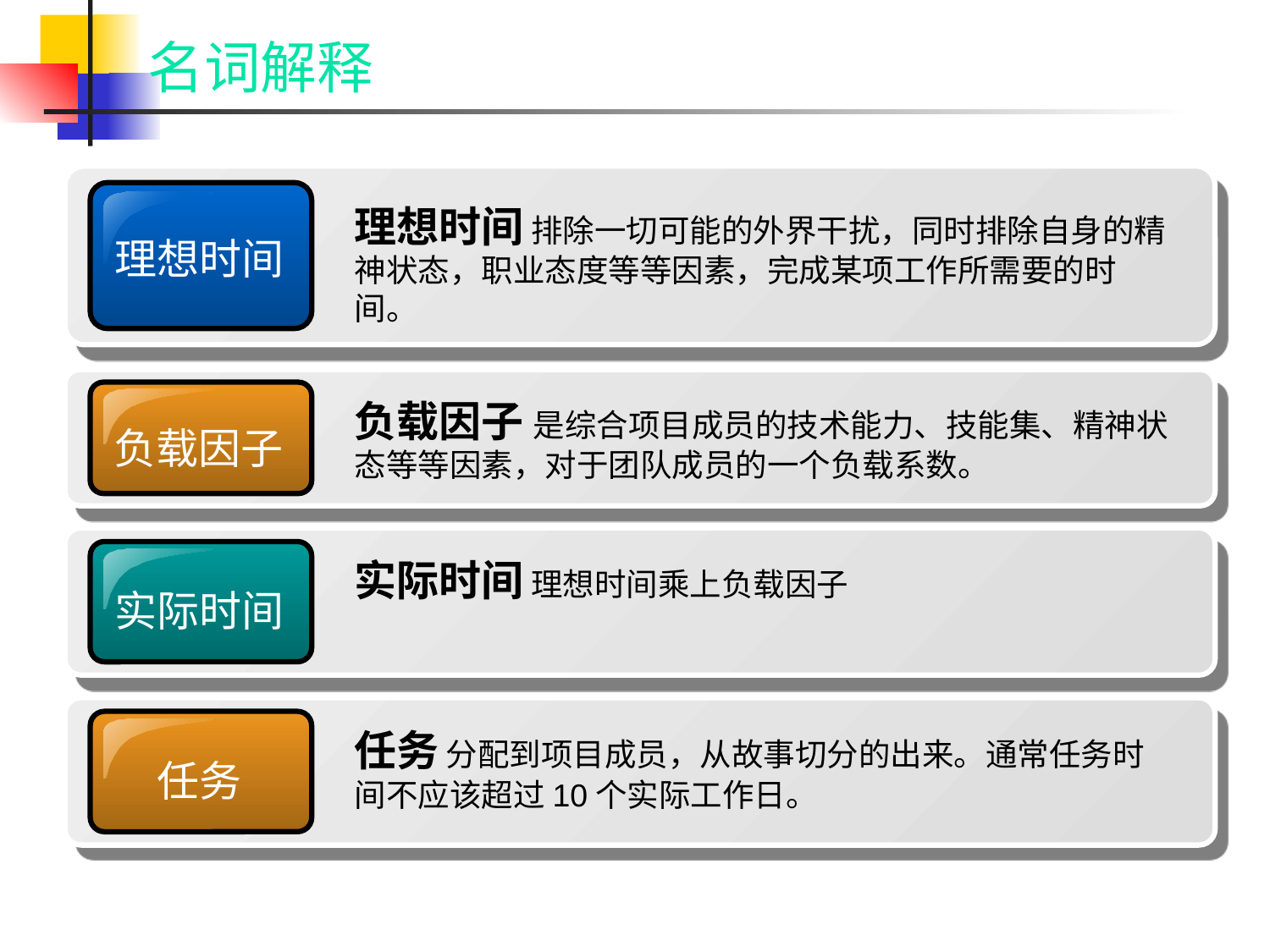

# 名词解释

理想时间 排除一切可能的外界干扰，同时排除自身的精神状态，职业态度等等因素，完成某项工作所需要的时间。
理想时间

负载因子 是综合项目成员的技术能力、技能集、精神状态等等因素，对于团队成员的一个负载系数。

负载因子

实际时间 理想时间乘上负载因子

实际时间

任务 分配到项目成员，从故事切分的出来。通常任务时间不应该超过10个实际工作日。

任务